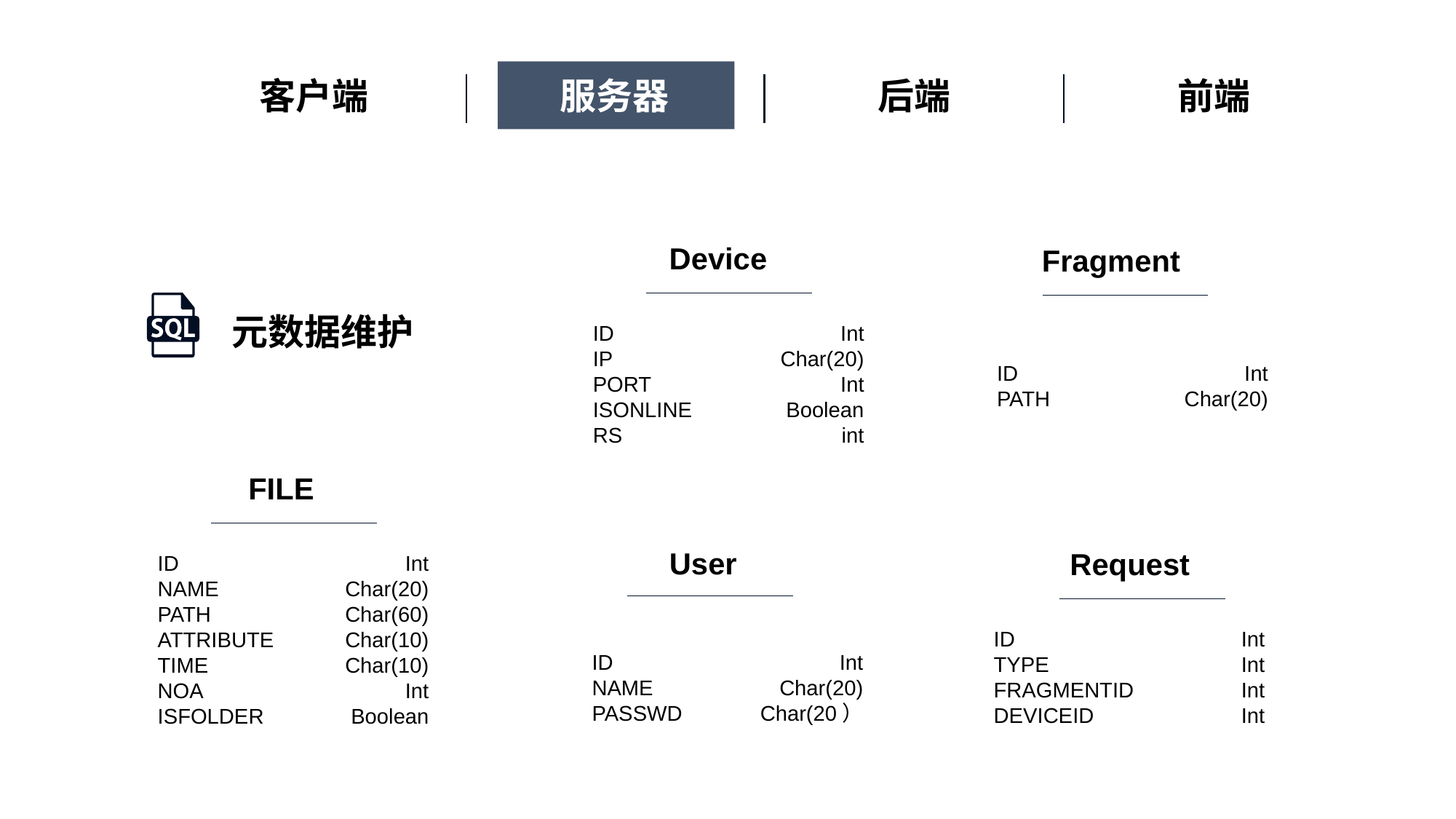

客户端
服务器
后端
前端
Device
ID
IP
PORT
ISONLINE
RS
Int
Char(20)
Int
Boolean
int
Fragment
ID
PATH
Int
Char(20)

元数据维护
FILE
ID
NAME
PATH
ATTRIBUTE
TIME
NOA
ISFOLDER
Int
Char(20)
Char(60)
Char(10)
Char(10)
Int
Boolean
User
ID
NAME
PASSWD
Int
Char(20)
Char(20）

Request
ID
TYPE
FRAGMENTID
DEVICEID
Int
Int
Int
Int